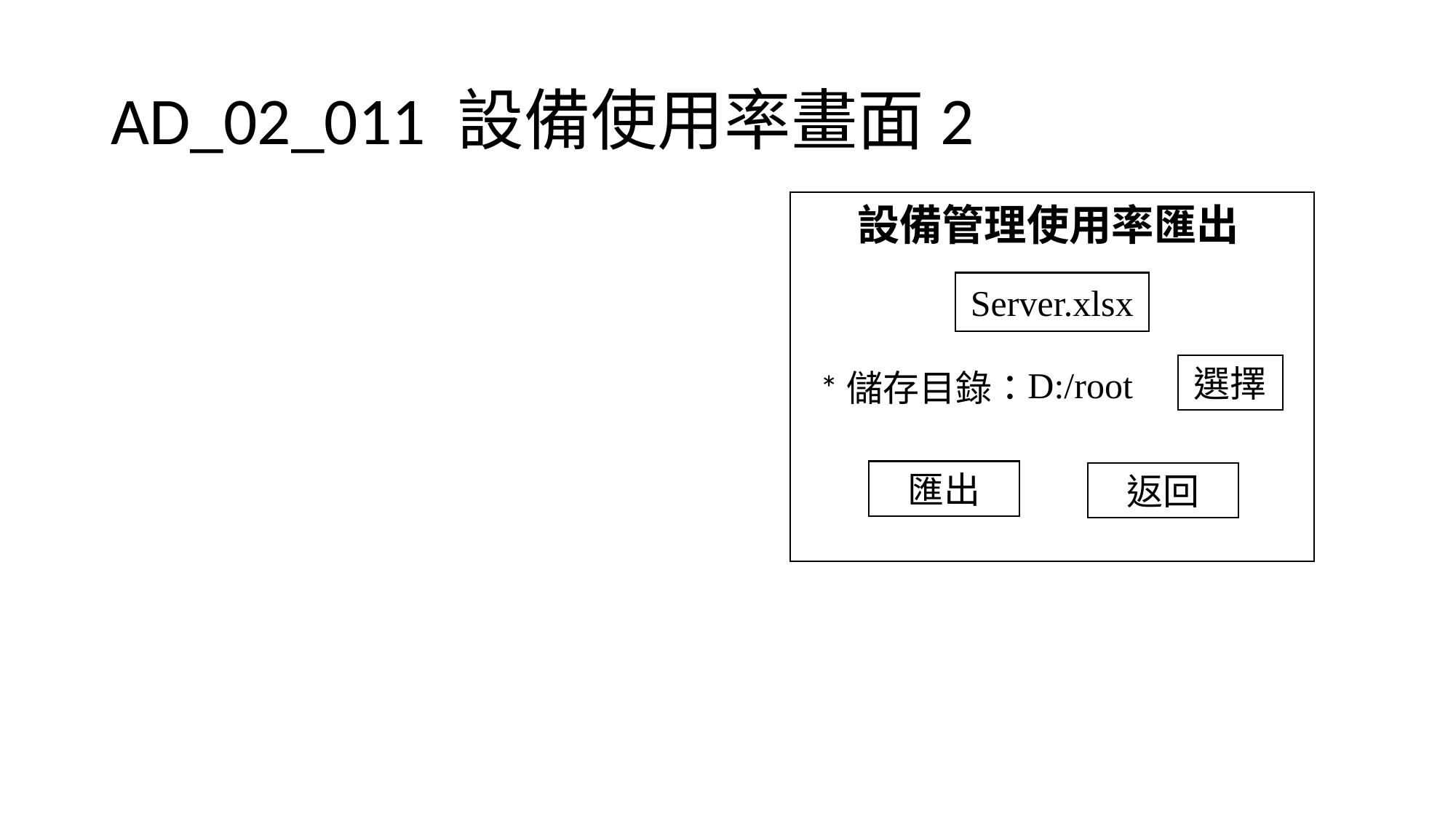

# AD_02_011 設備使用率畫面2
設備管理使用率匯出

Server.xlsx
選擇
D:/root
*儲存目錄：
匯出
返回